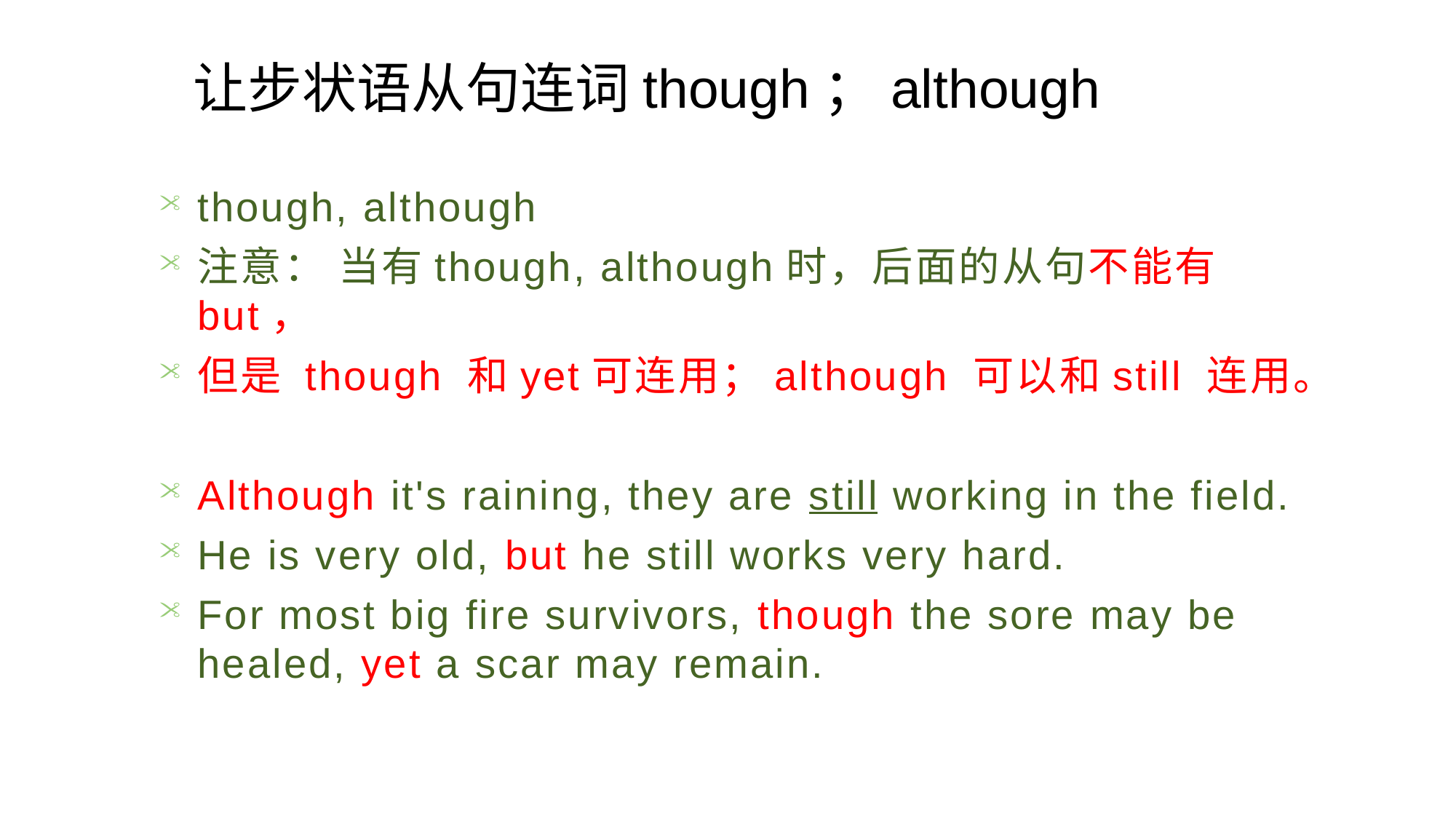

让步状语从句连词though；although
though, although
注意： 当有though, although时，后面的从句不能有but，
但是 though 和yet可连用；although 可以和still 连用。

Although it's raining, they are still working in the field.
He is very old, but he still works very hard.
For most big fire survivors, though the sore may be healed, yet a scar may remain.